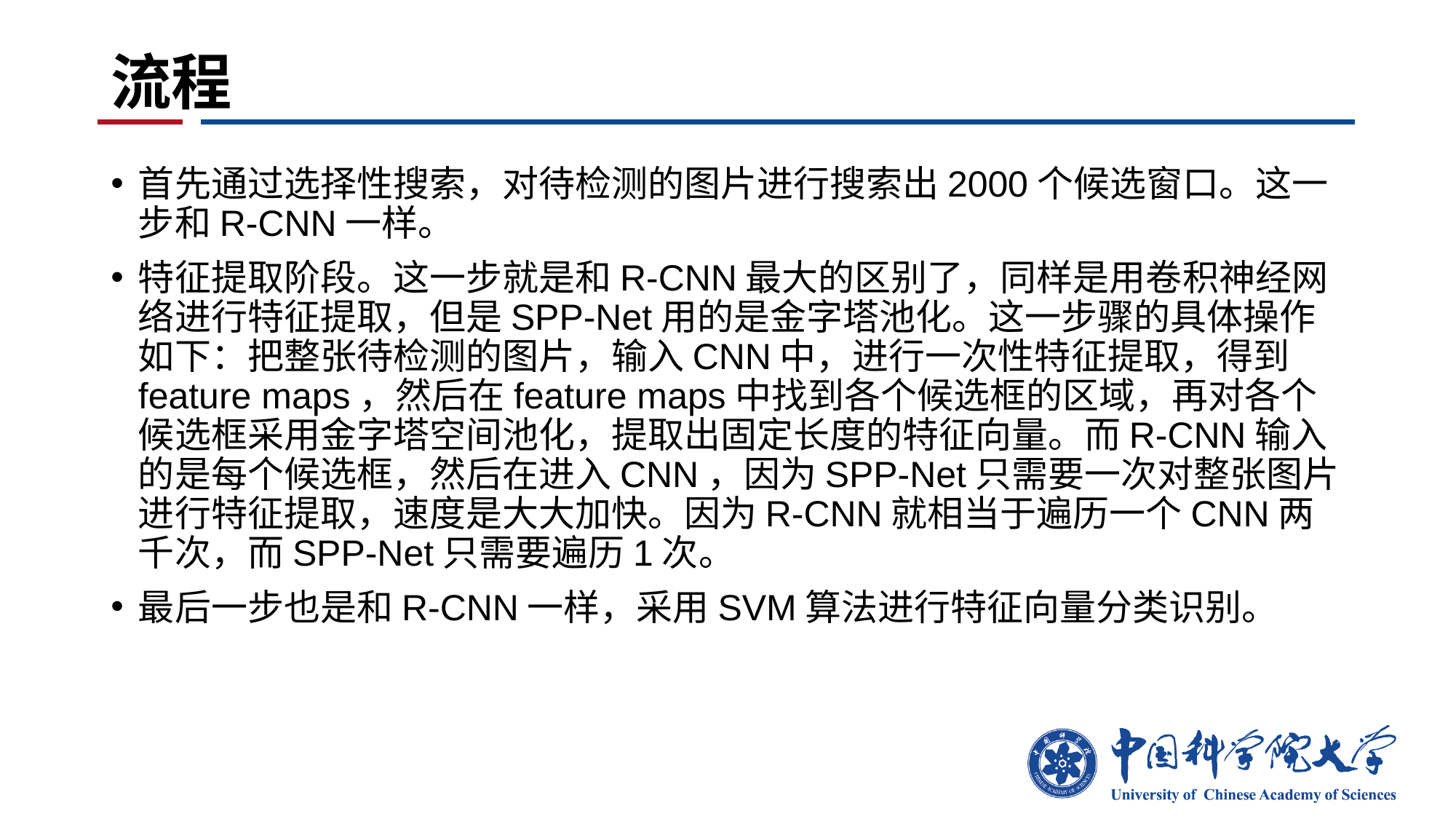

# 流程
首先通过选择性搜索，对待检测的图片进行搜索出2000个候选窗口。这一步和R-CNN一样。
特征提取阶段。这一步就是和R-CNN最大的区别了，同样是用卷积神经网络进行特征提取，但是SPP-Net用的是金字塔池化。这一步骤的具体操作如下：把整张待检测的图片，输入CNN中，进行一次性特征提取，得到feature maps，然后在feature maps中找到各个候选框的区域，再对各个候选框采用金字塔空间池化，提取出固定长度的特征向量。而R-CNN输入的是每个候选框，然后在进入CNN，因为SPP-Net只需要一次对整张图片进行特征提取，速度是大大加快。因为R-CNN就相当于遍历一个CNN两千次，而SPP-Net只需要遍历1次。
最后一步也是和R-CNN一样，采用SVM算法进行特征向量分类识别。